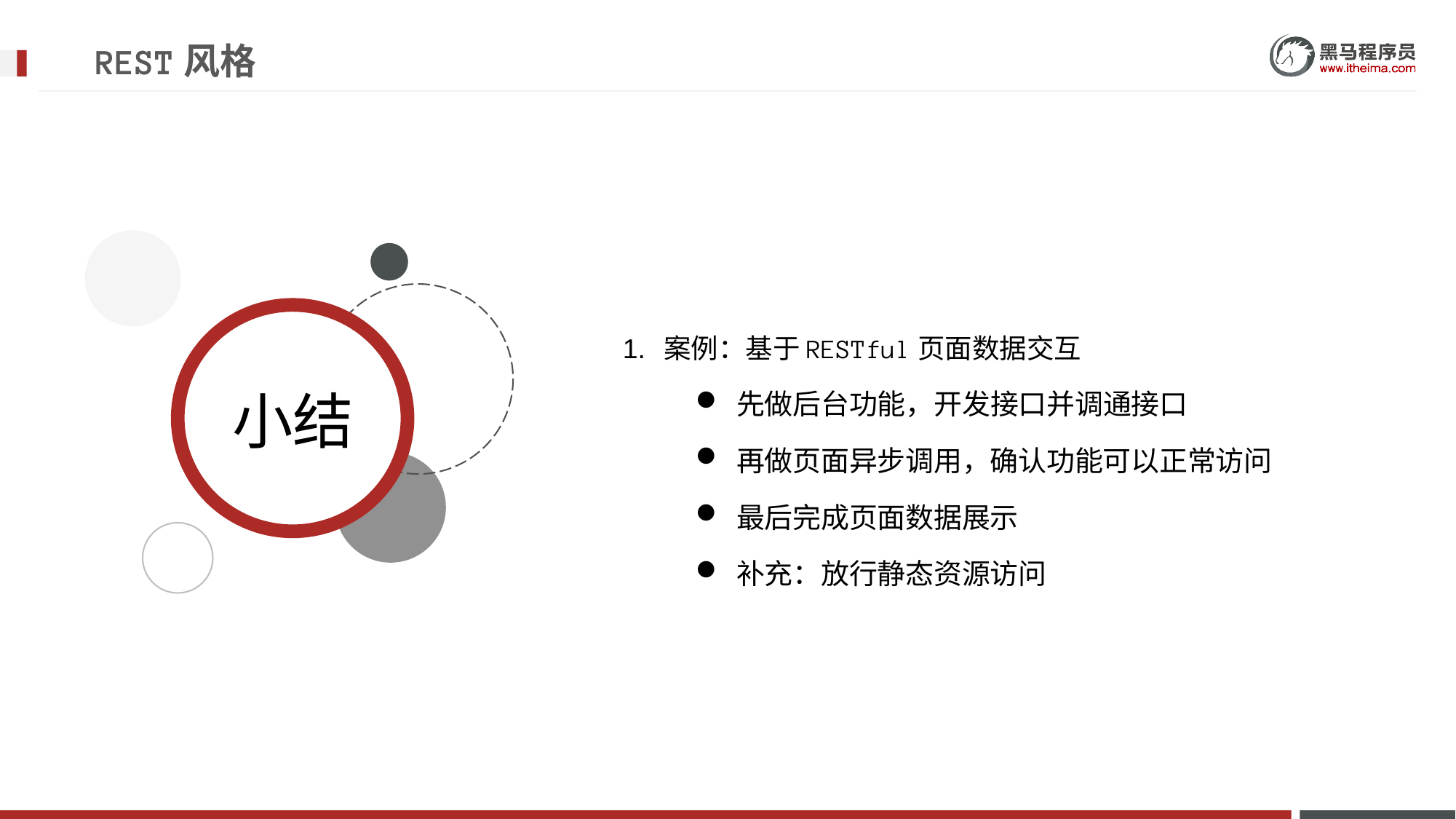

# REST风格
案例：基于RESTful页面数据交互
先做后台功能，开发接口并调通接口
再做页面异步调用，确认功能可以正常访问
最后完成页面数据展示
补充：放行静态资源访问